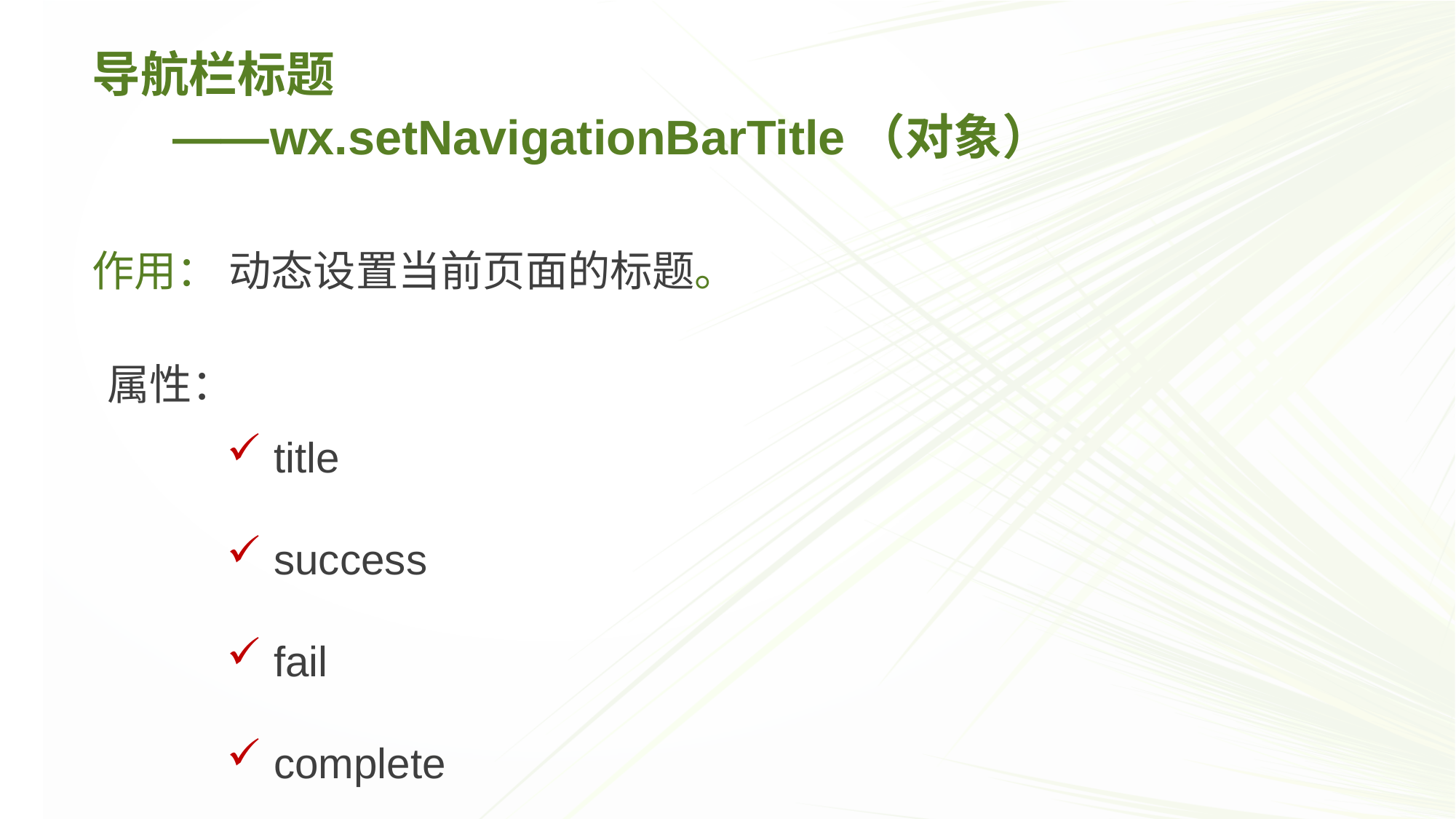

作用： 动态设置当前页面的标题。
导航栏标题
      ——wx.setNavigationBarTitle（对象）

属性：

 title
 success
 fail
 complete